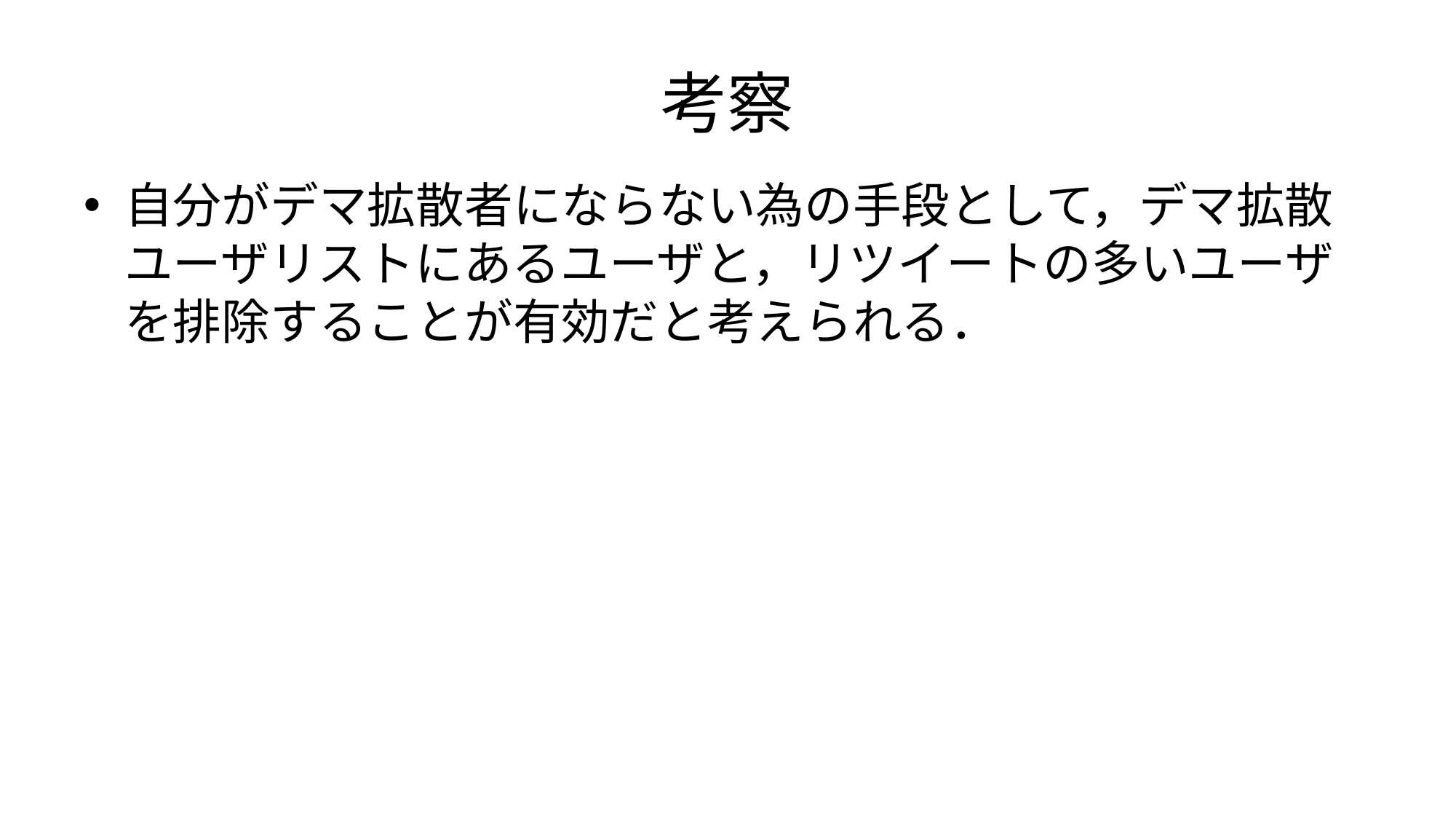

# 考察
自分がデマ拡散者にならない為の手段として，デマ拡散ユーザリストにあるユーザと，リツイートの多いユーザを排除することが有効だと考えられる．